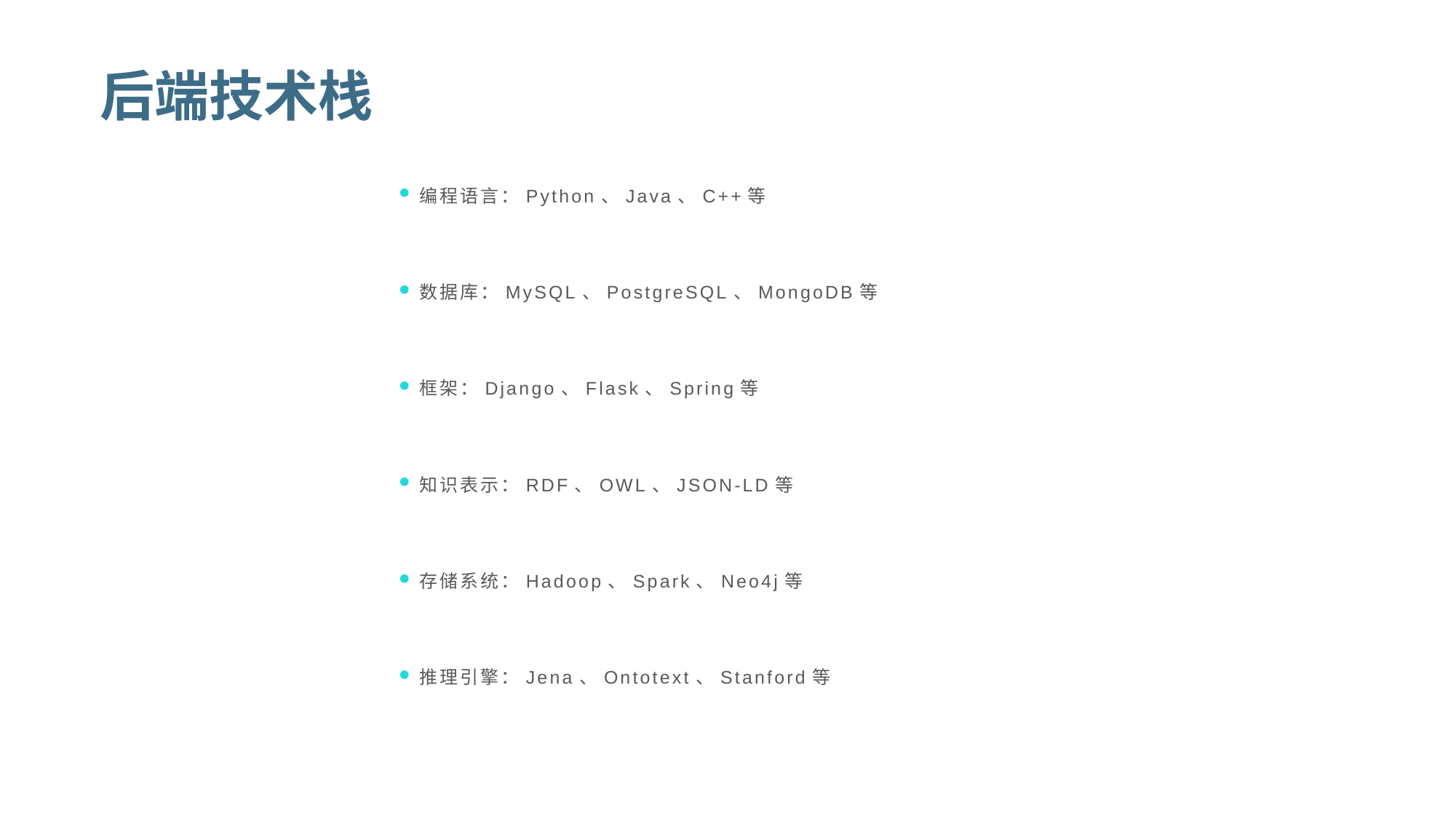

# 后端技术栈
编程语言：Python、Java、C++等
数据库：MySQL、PostgreSQL、MongoDB等
框架：Django、Flask、Spring等
知识表示：RDF、OWL、JSON-LD等
存储系统：Hadoop、Spark、Neo4j等
推理引擎：Jena、Ontotext、Stanford等